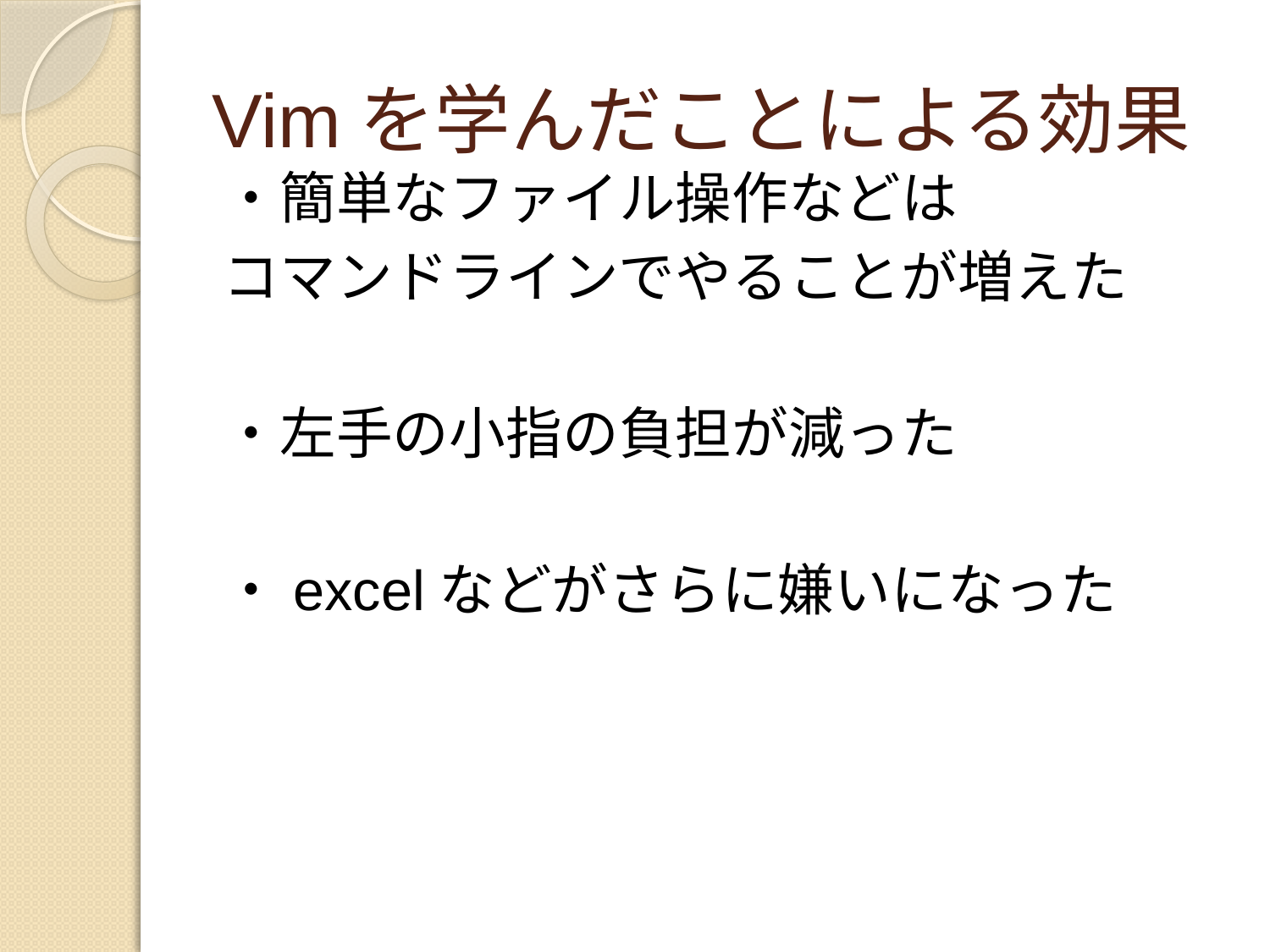

# Vimを学んだことによる効果
・簡単なファイル操作などは
コマンドラインでやることが増えた

・左手の小指の負担が減った

・excelなどがさらに嫌いになった